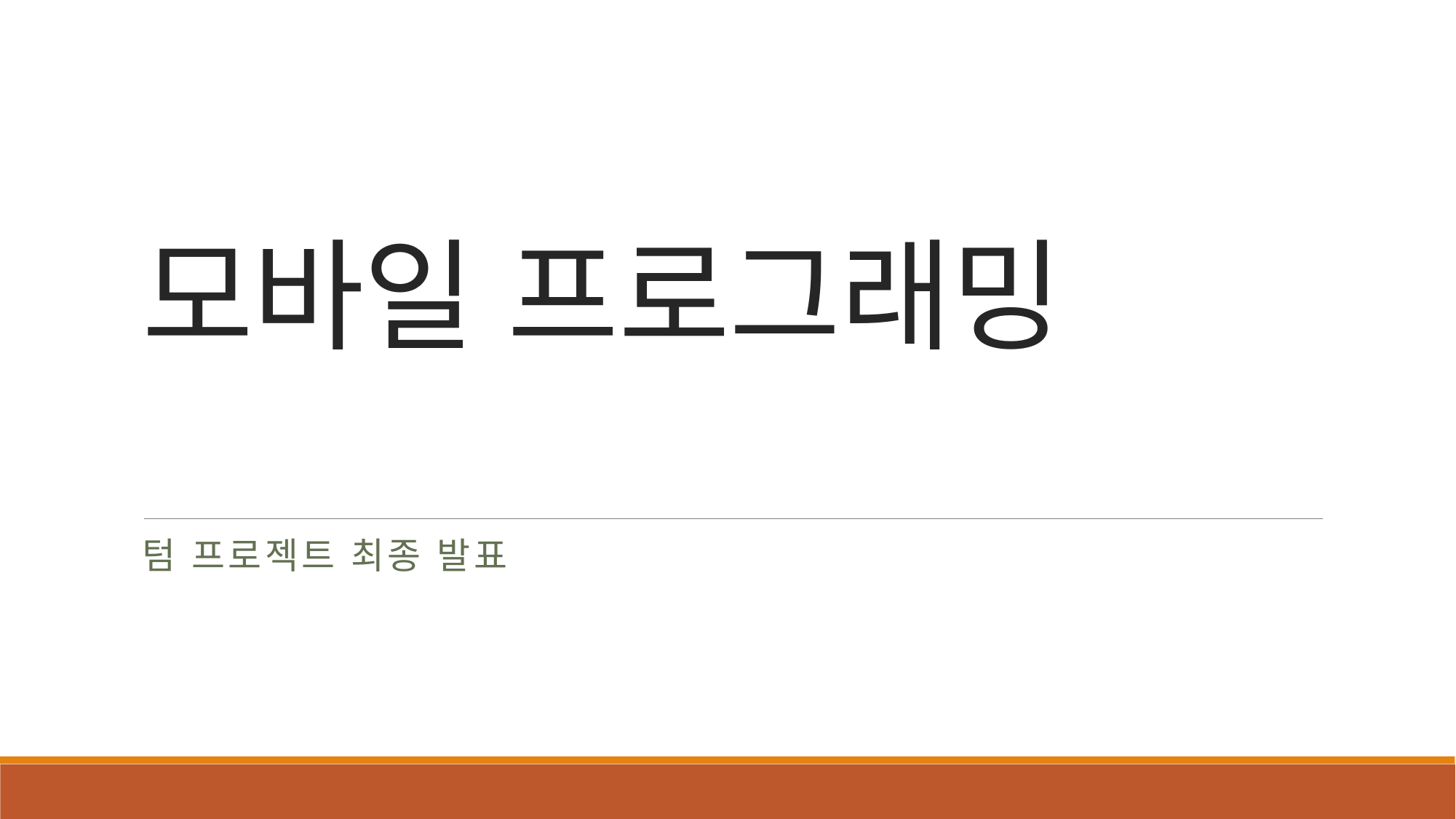

# 모바일 프로그래밍
텀 프로젝트 최종 발표